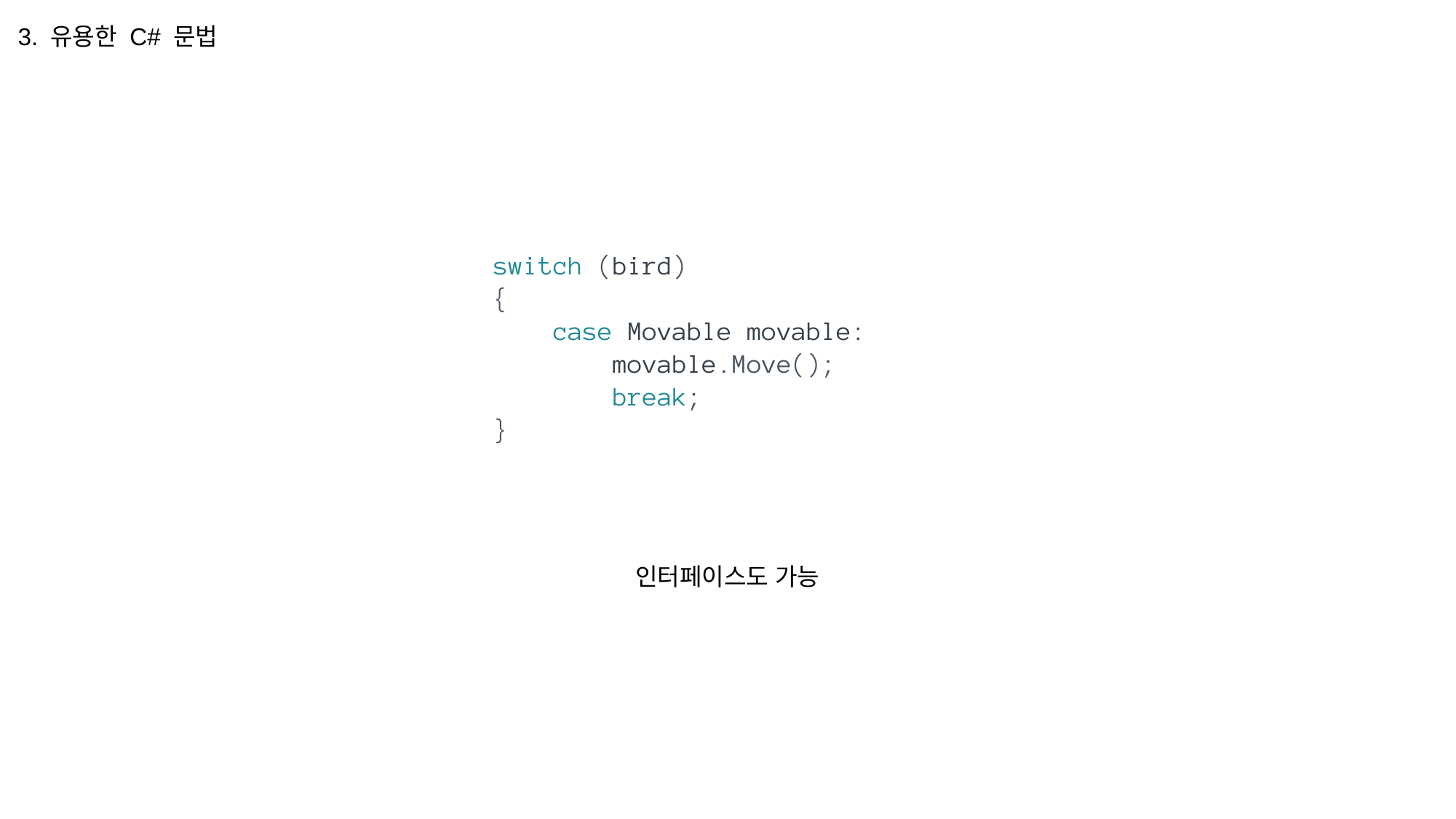

3. 유용한 C# 문법
        switch (bird)
        {
            case Movable movable:
                movable.Move();
                break;
        }
인터페이스도 가능